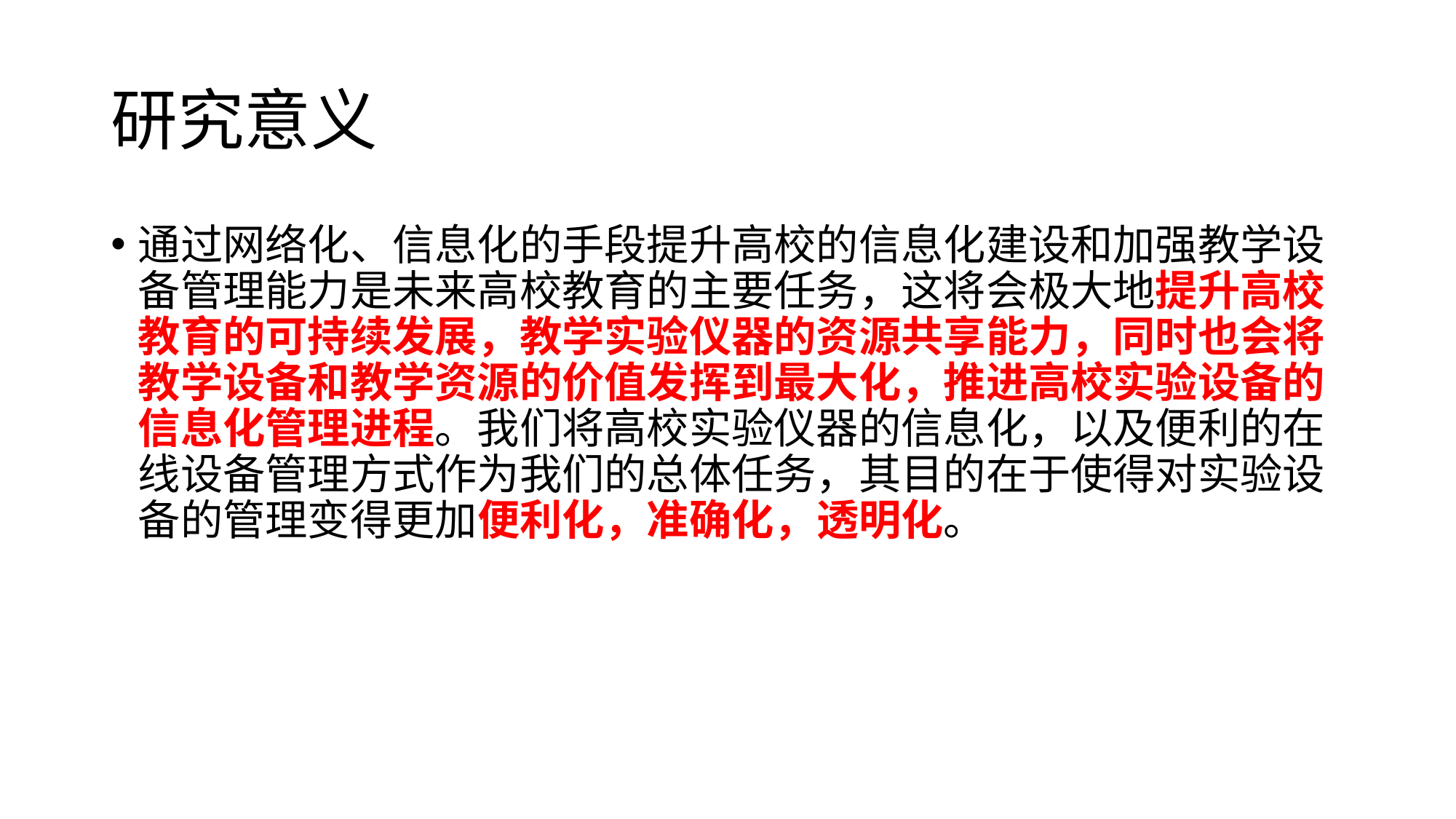

# 研究意义
通过网络化、信息化的手段提升高校的信息化建设和加强教学设备管理能力是未来高校教育的主要任务，这将会极大地提升高校教育的可持续发展，教学实验仪器的资源共享能力，同时也会将教学设备和教学资源的价值发挥到最大化，推进高校实验设备的信息化管理进程。我们将高校实验仪器的信息化，以及便利的在线设备管理方式作为我们的总体任务，其目的在于使得对实验设备的管理变得更加便利化，准确化，透明化。